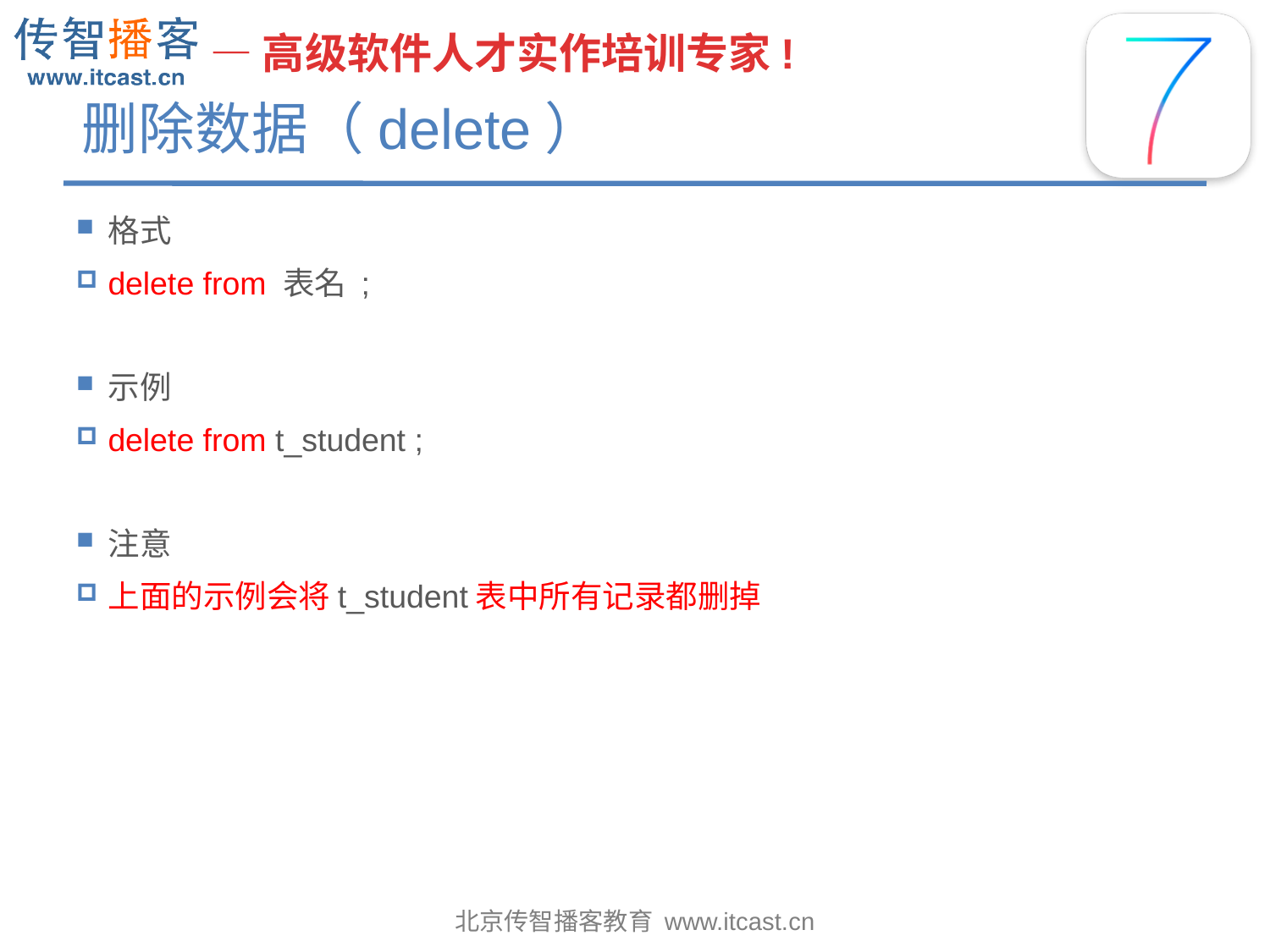

# 删除数据（delete）
格式
delete from 表名 ;

示例
delete from t_student ;

注意
上面的示例会将t_student表中所有记录都删掉